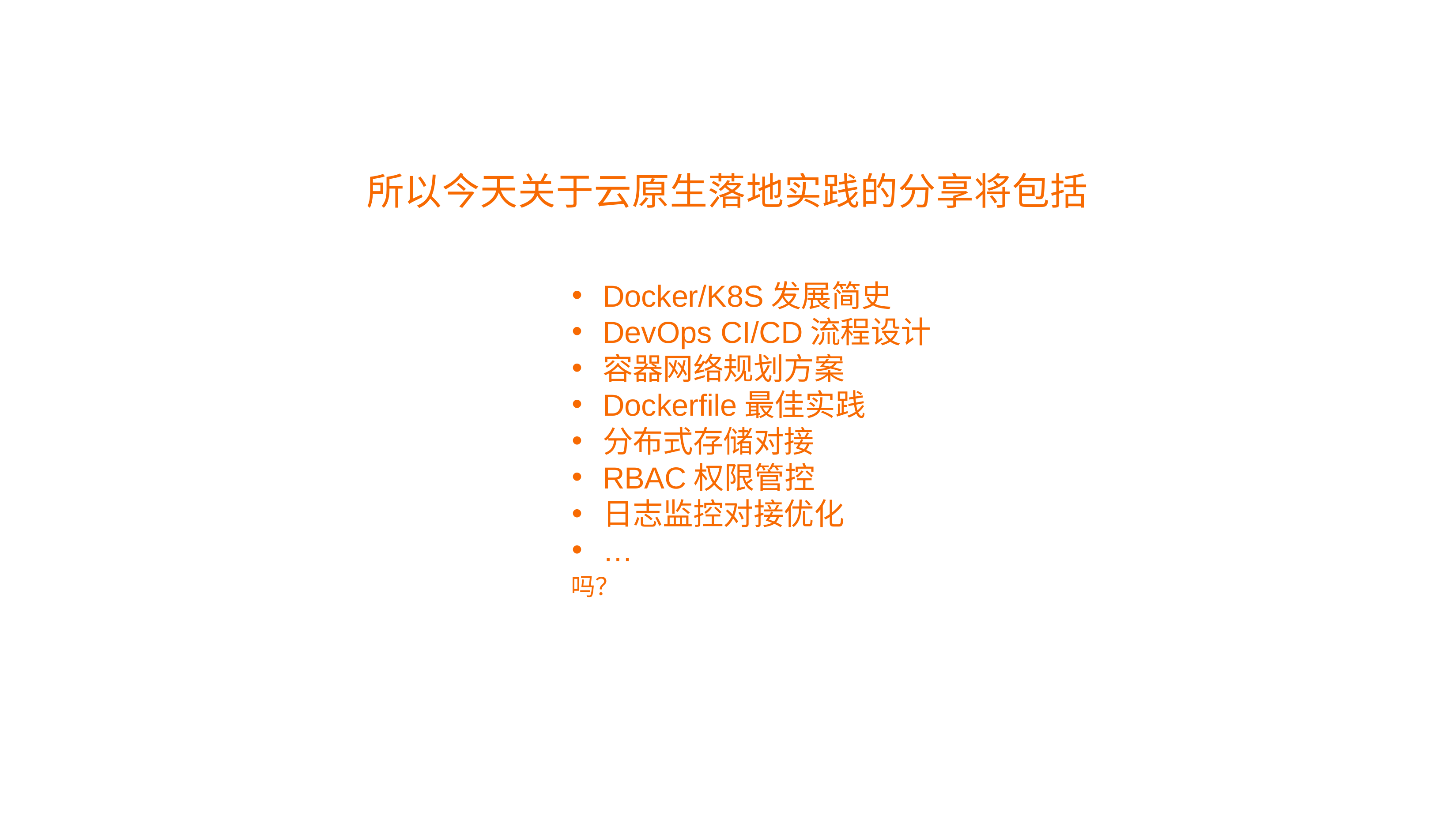

# 所以今天关于云原生落地实践的分享将包括
Docker/K8S发展简史
DevOps CI/CD流程设计
容器网络规划方案
Dockerfile最佳实践
分布式存储对接
RBAC权限管控
日志监控对接优化
…
吗？